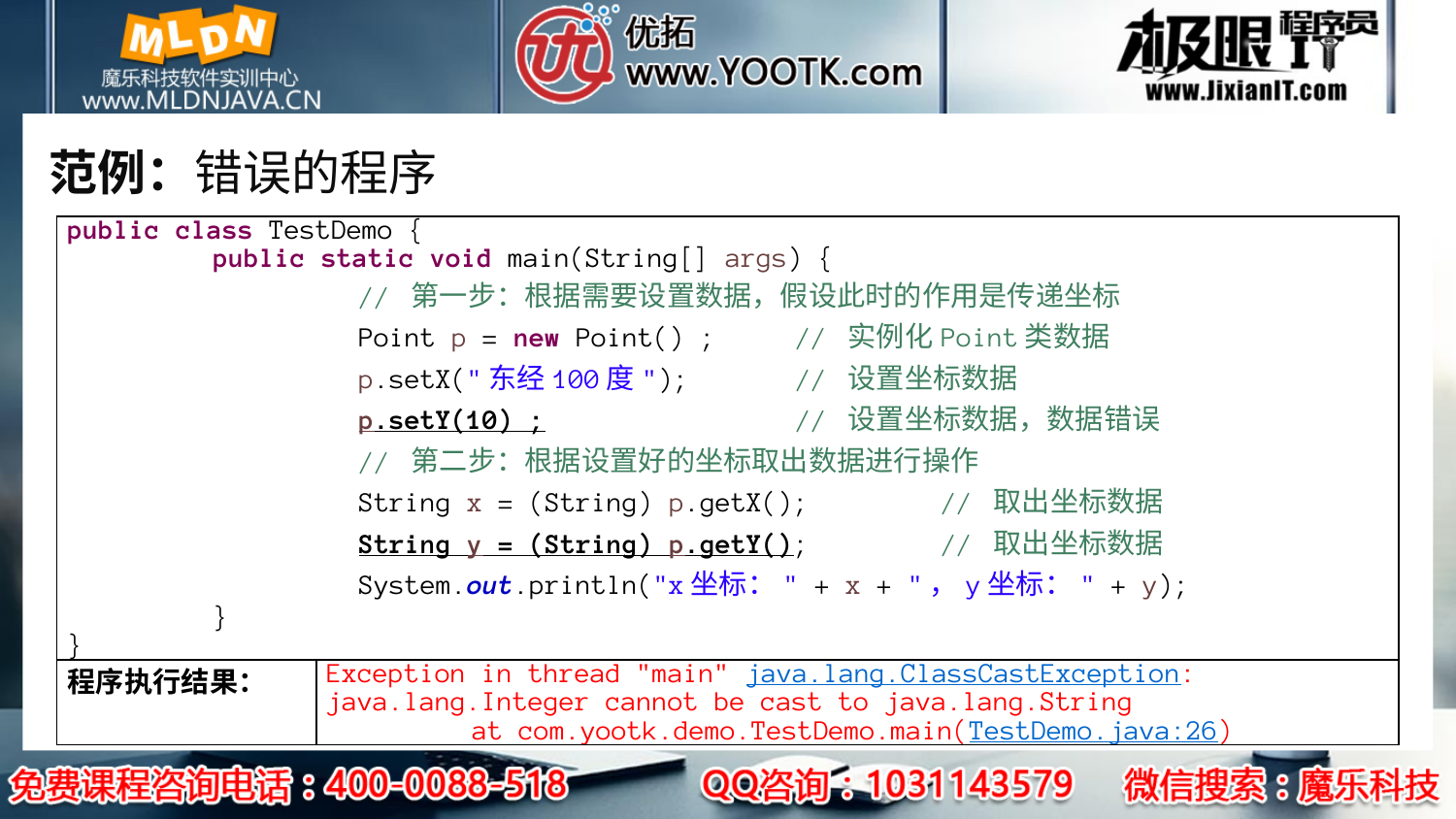

# 范例：错误的程序
| public class TestDemo { public static void main(String[] args) { // 第一步：根据需要设置数据，假设此时的作用是传递坐标 Point p = new Point() ; // 实例化Point类数据 p.setX("东经100度"); // 设置坐标数据 p.setY(10) ; // 设置坐标数据，数据错误 // 第二步：根据设置好的坐标取出数据进行操作 String x = (String) p.getX(); // 取出坐标数据 String y = (String) p.getY(); // 取出坐标数据 System.out.println("x坐标：" + x + "，y坐标：" + y); } } |  |
| --- | --- |
| 程序执行结果： | Exception in thread "main" java.lang.ClassCastException: java.lang.Integer cannot be cast to java.lang.String at com.yootk.demo.TestDemo.main(TestDemo.java:26) |